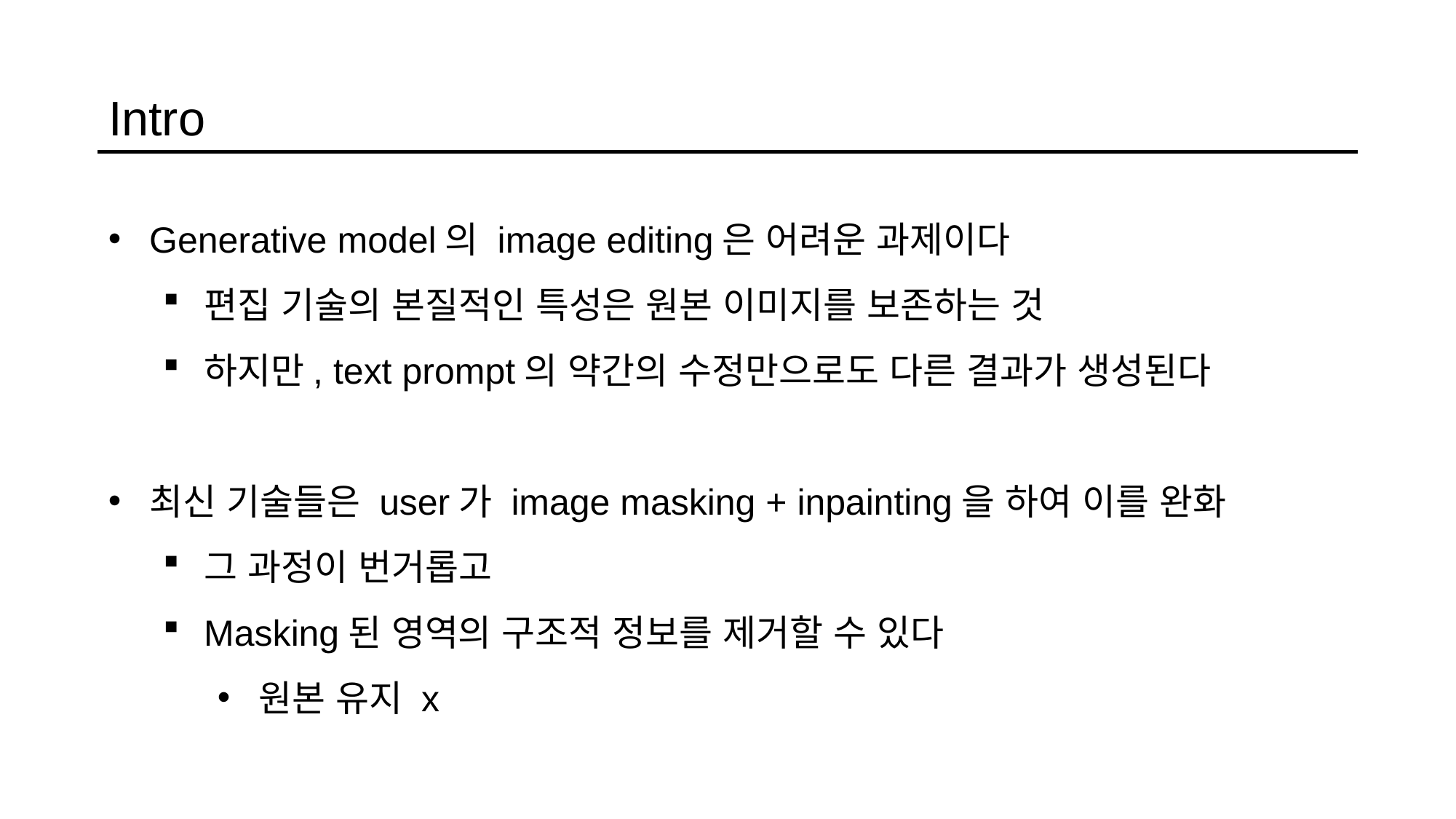

Intro
Generative model의 image editing은 어려운 과제이다
편집 기술의 본질적인 특성은 원본 이미지를 보존하는 것
하지만, text prompt의 약간의 수정만으로도 다른 결과가 생성된다

최신 기술들은 user가 image masking + inpainting을 하여 이를 완화
그 과정이 번거롭고
Masking된 영역의 구조적 정보를 제거할 수 있다
원본 유지 x